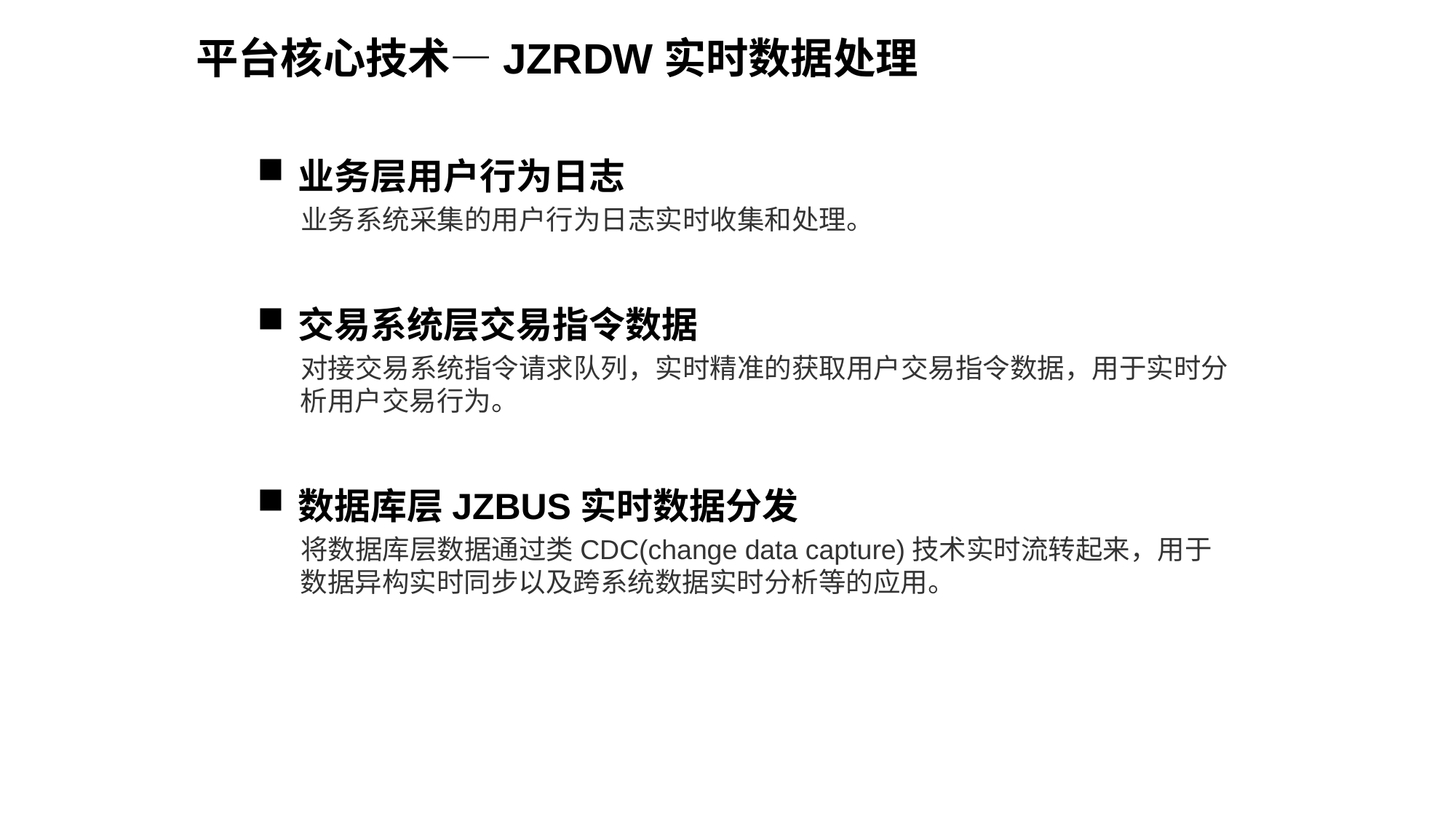

平台核心技术—JZRDW实时数据处理
业务层用户行为日志
      业务系统采集的用户行为日志实时收集和处理。

交易系统层交易指令数据
      对接交易系统指令请求队列，实时精准的获取用户交易指令数据，用于实时分析用户交易行为。

数据库层JZBUS实时数据分发
      将数据库层数据通过类CDC(change data capture)技术实时流转起来，用于数据异构实时同步以及跨系统数据实时分析等的应用。